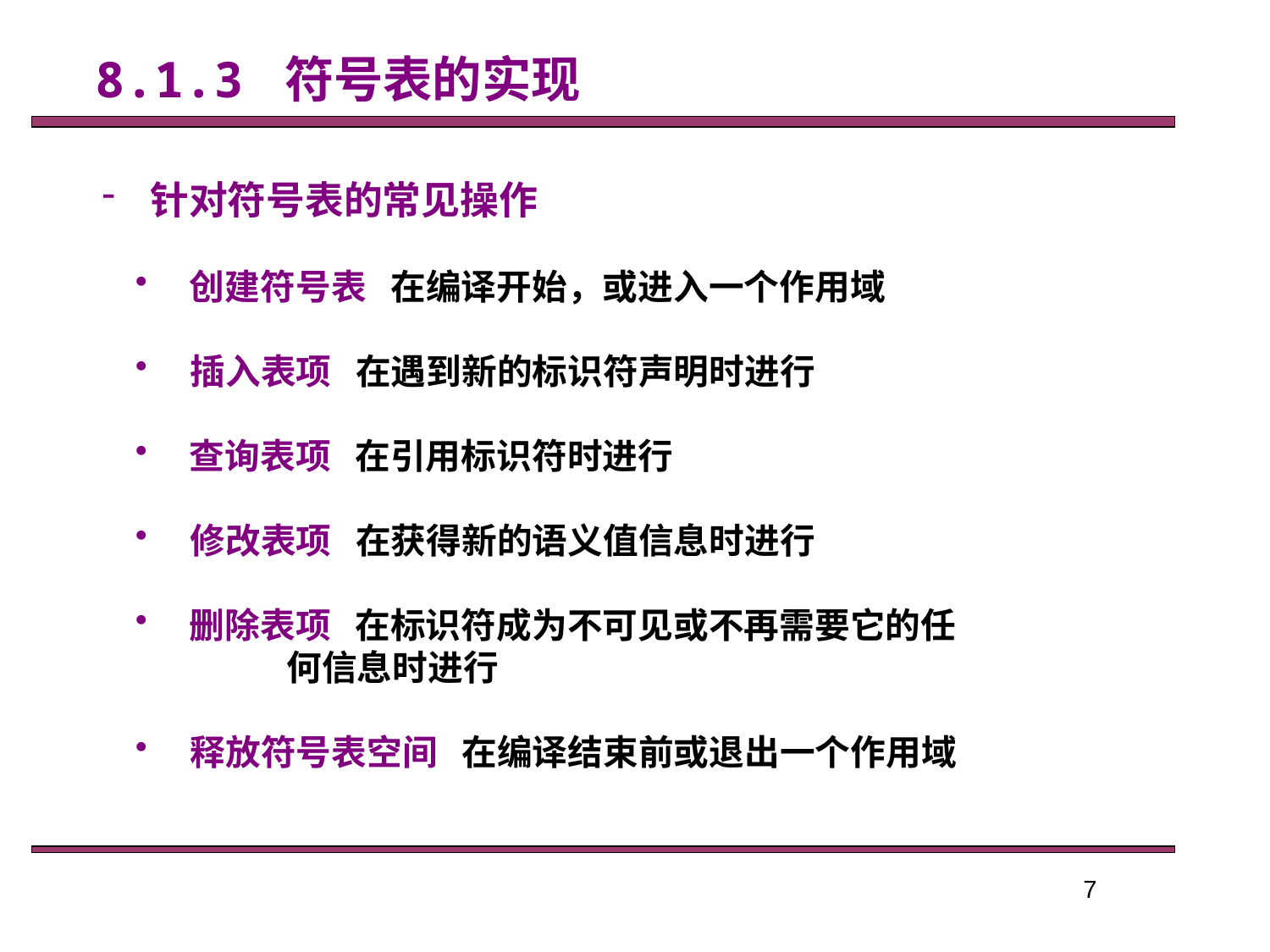

8.1.3 符号表的实现

 针对符号表的常见操作

  创建符号表   在编译开始，或进入一个作用域

  插入表项   在遇到新的标识符声明时进行

  查询表项   在引用标识符时进行

  修改表项   在获得新的语义值信息时进行

  删除表项   在标识符成为不可见或不再需要它的任
              何信息时进行

  释放符号表空间   在编译结束前或退出一个作用域
7